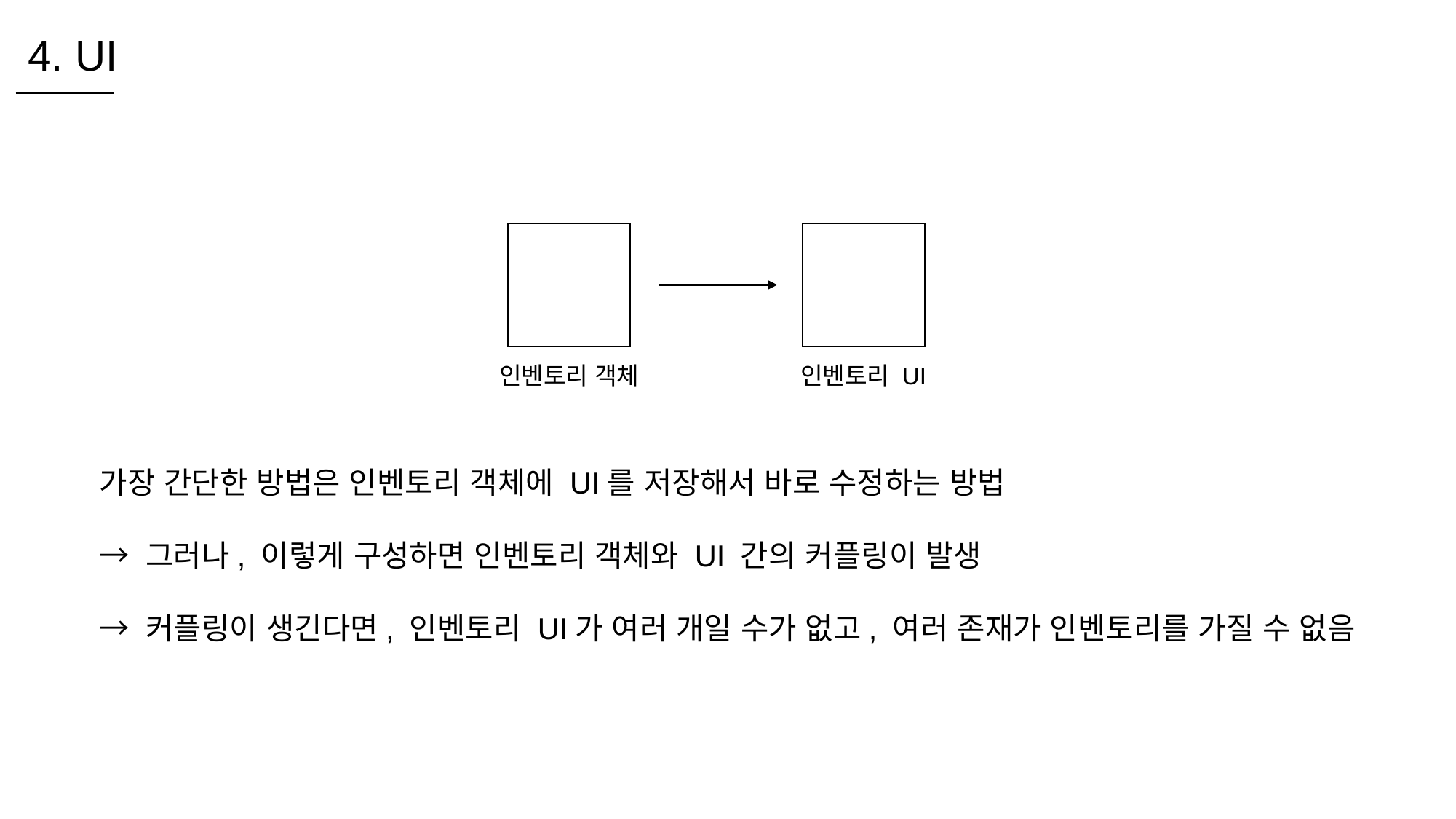

4. UI

인벤토리 객체

인벤토리 UI
가장 간단한 방법은 인벤토리 객체에 UI를 저장해서 바로 수정하는 방법

→ 그러나, 이렇게 구성하면 인벤토리 객체와 UI 간의 커플링이 발생

→ 커플링이 생긴다면, 인벤토리 UI가 여러 개일 수가 없고, 여러 존재가 인벤토리를 가질 수 없음